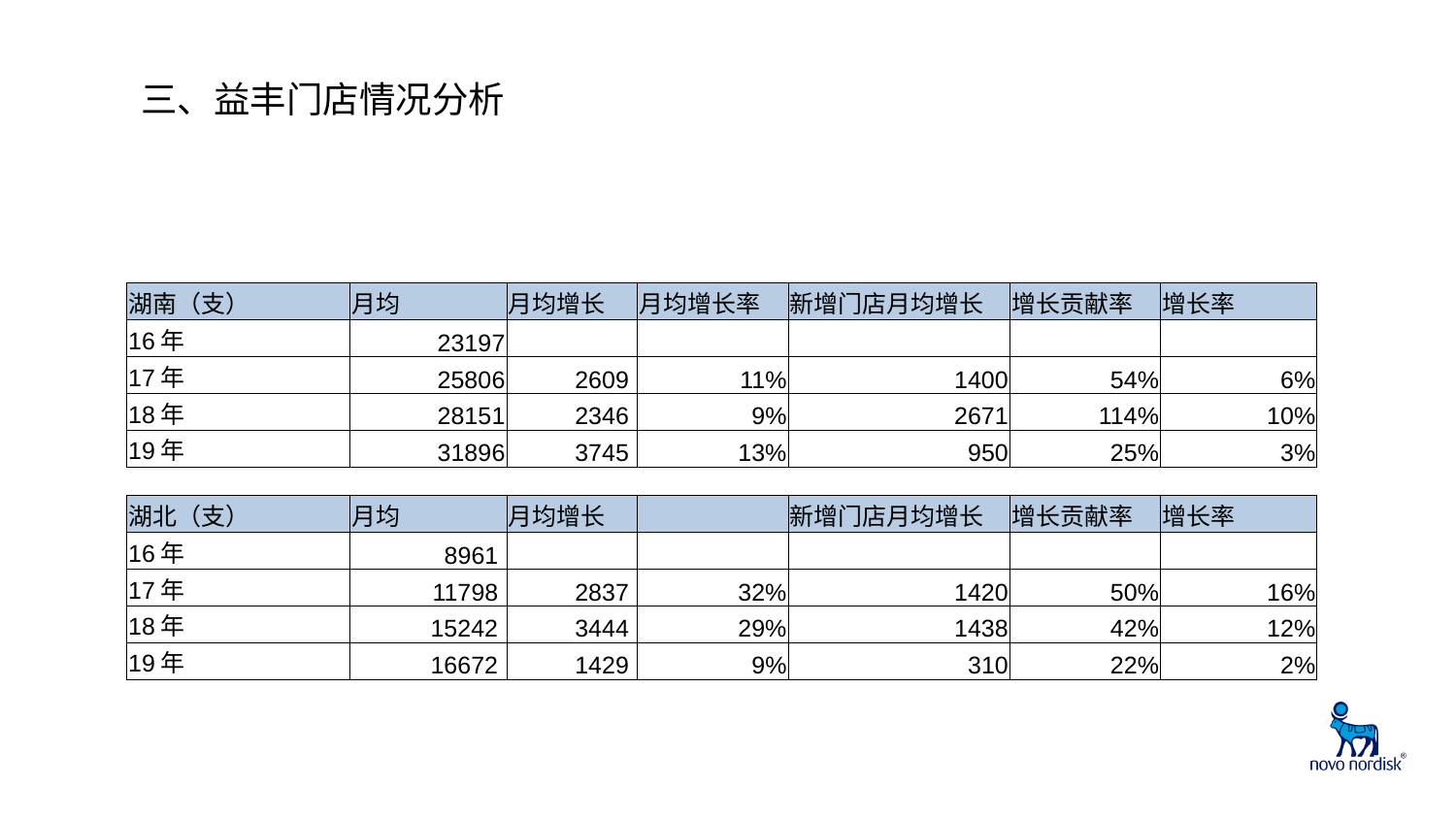

10
三、益丰门店情况分析
| 湖南（支） | 月均 | 月均增长 | 月均增长率 | 新增门店月均增长 | 增长贡献率 | 增长率 |
| --- | --- | --- | --- | --- | --- | --- |
| 16年 | 23197 |  |  |  |  |  |
| 17年 | 25806 | 2609 | 11% | 1400 | 54% | 6% |
| 18年 | 28151 | 2346 | 9% | 2671 | 114% | 10% |
| 19年 | 31896 | 3745 | 13% | 950 | 25% | 3% |
|  |  |  |  |  |  |  |
| 湖北（支） | 月均 | 月均增长 |  | 新增门店月均增长 | 增长贡献率 | 增长率 |
| 16年 | 8961 |  |  |  |  |  |
| 17年 | 11798 | 2837 | 32% | 1420 | 50% | 16% |
| 18年 | 15242 | 3444 | 29% | 1438 | 42% | 12% |
| 19年 | 16672 | 1429 | 9% | 310 | 22% | 2% |